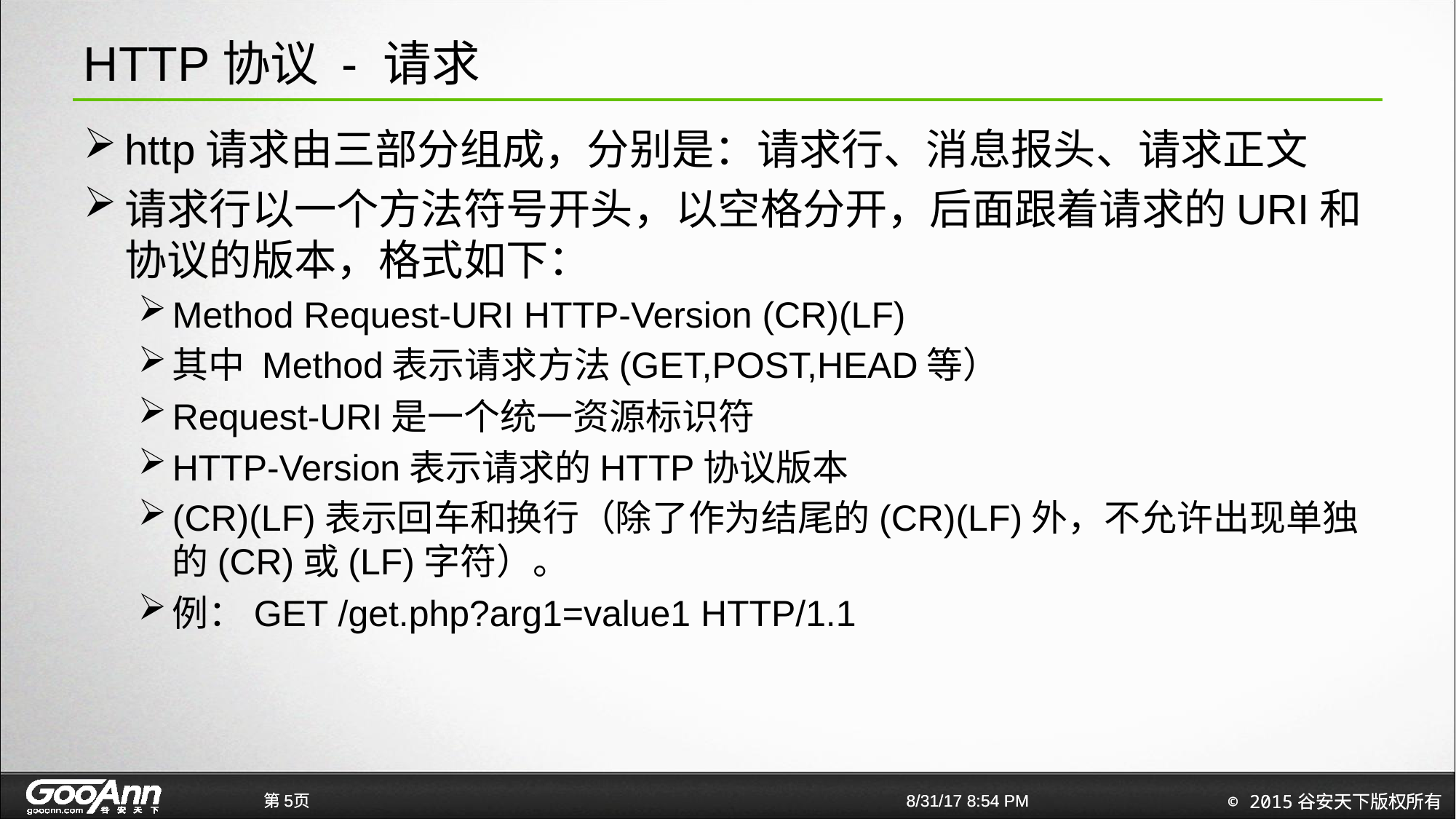

# HTTP协议 - 请求
http请求由三部分组成，分别是：请求行、消息报头、请求正文
请求行以一个方法符号开头，以空格分开，后面跟着请求的URI和协议的版本，格式如下：
Method Request-URI HTTP-Version (CR)(LF)
其中 Method表示请求方法(GET,POST,HEAD等）
Request-URI是一个统一资源标识符
HTTP-Version表示请求的HTTP协议版本
(CR)(LF)表示回车和换行（除了作为结尾的(CR)(LF)外，不允许出现单独的(CR)或(LF)字符）。
例：GET /get.php?arg1=value1 HTTP/1.1